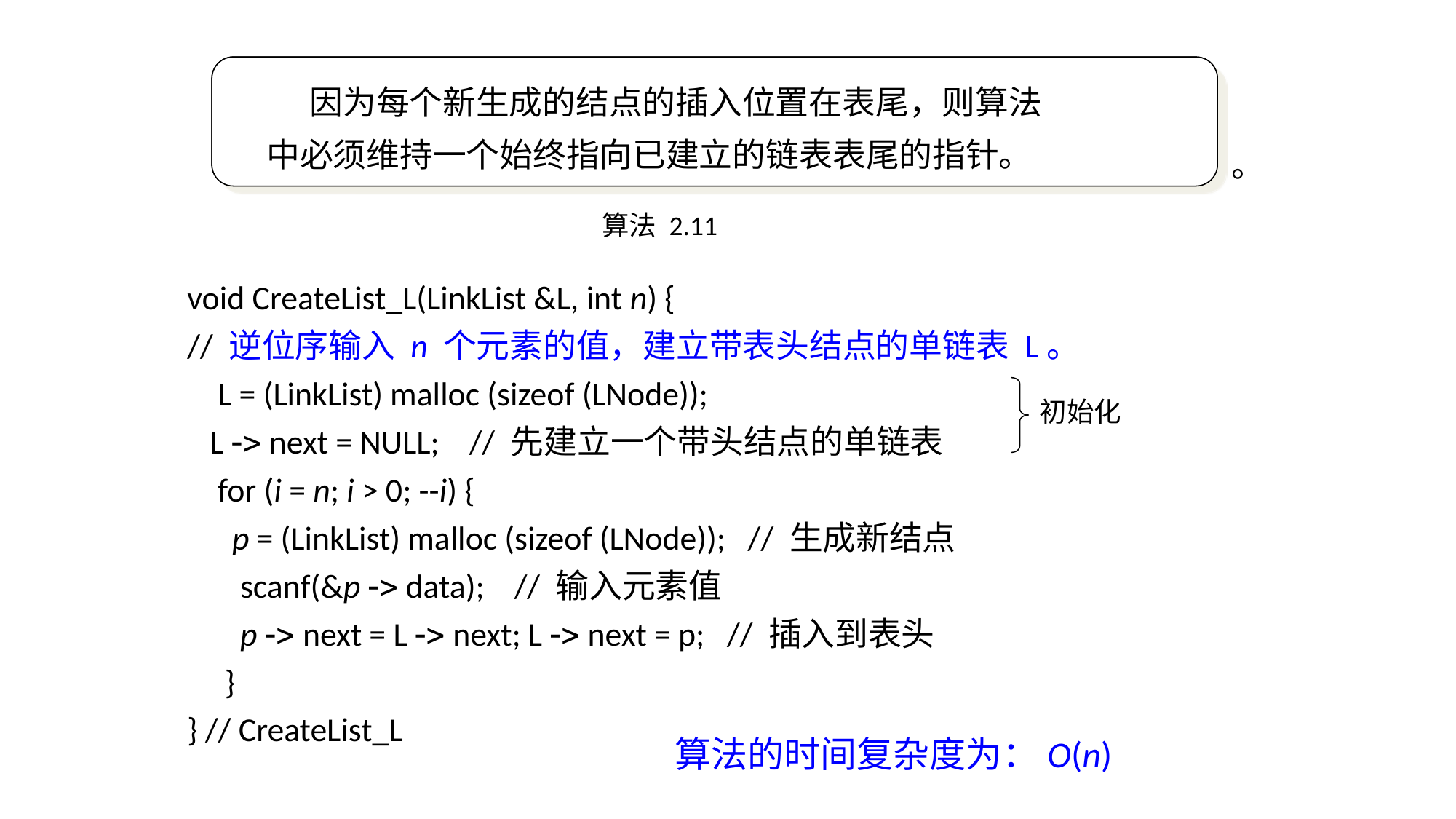

如果是“顺序”创建单链表，那么算法该如何写呢？
            因为每个新生成的结点的插入位置在表尾，则算法
    中必须维持一个始终指向已建立的链表表尾的指针。
  4、建立单链表（头插法建表  逆序建表）
        从一个空表开始，逐个将新结点插入到当前链表的表头上（头插法）。
算法 2.11
void CreateList_L(LinkList &L, int n) {
// 逆位序输入 n 个元素的值，建立带表头结点的单链表 L。
   L = (LinkList) malloc (sizeof (LNode));
   L −> next = NULL;    // 先建立一个带头结点的单链表
   for (i = n; i > 0; --i) {
      p = (LinkList) malloc (sizeof (LNode));   // 生成新结点
      scanf(&p −> data);    // 输入元素值
      p −> next = L −> next; L −> next = p;   // 插入到表头
     }
} // CreateList_L

初始化
算法的时间复杂度为：O(n)